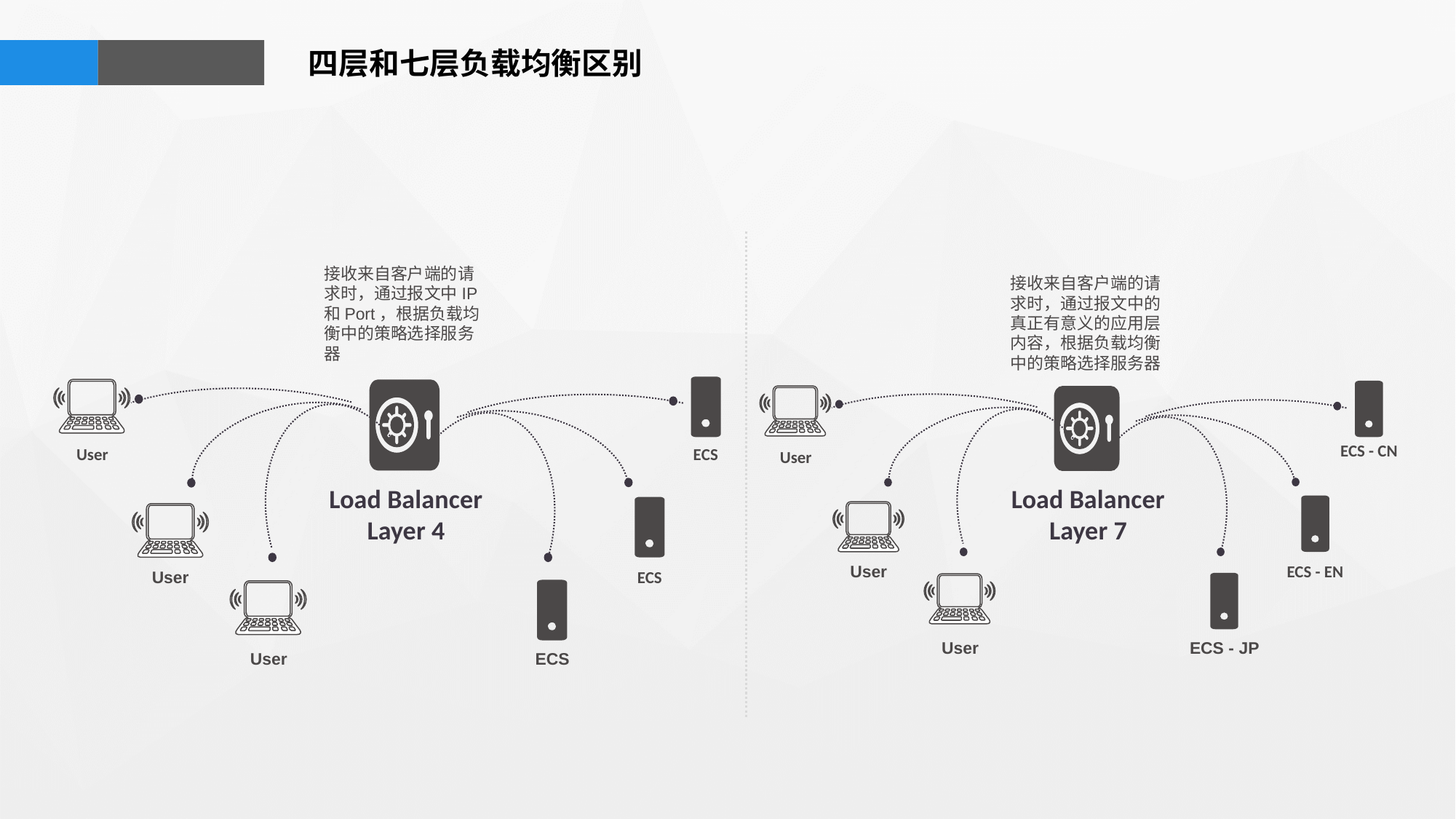

四层和七层负载均衡区别
接收来自客户端的请求时，通过报文中IP和Port，根据负载均衡中的策略选择服务器

User
ECS
Load Balancer
Layer 4

User
ECS

User
ECS
接收来自客户端的请求时，通过报文中的真正有意义的应用层内容，根据负载均衡中的策略选择服务器

ECS - CN
User
Load Balancer
Layer 7

User
ECS - EN

User
ECS - JP